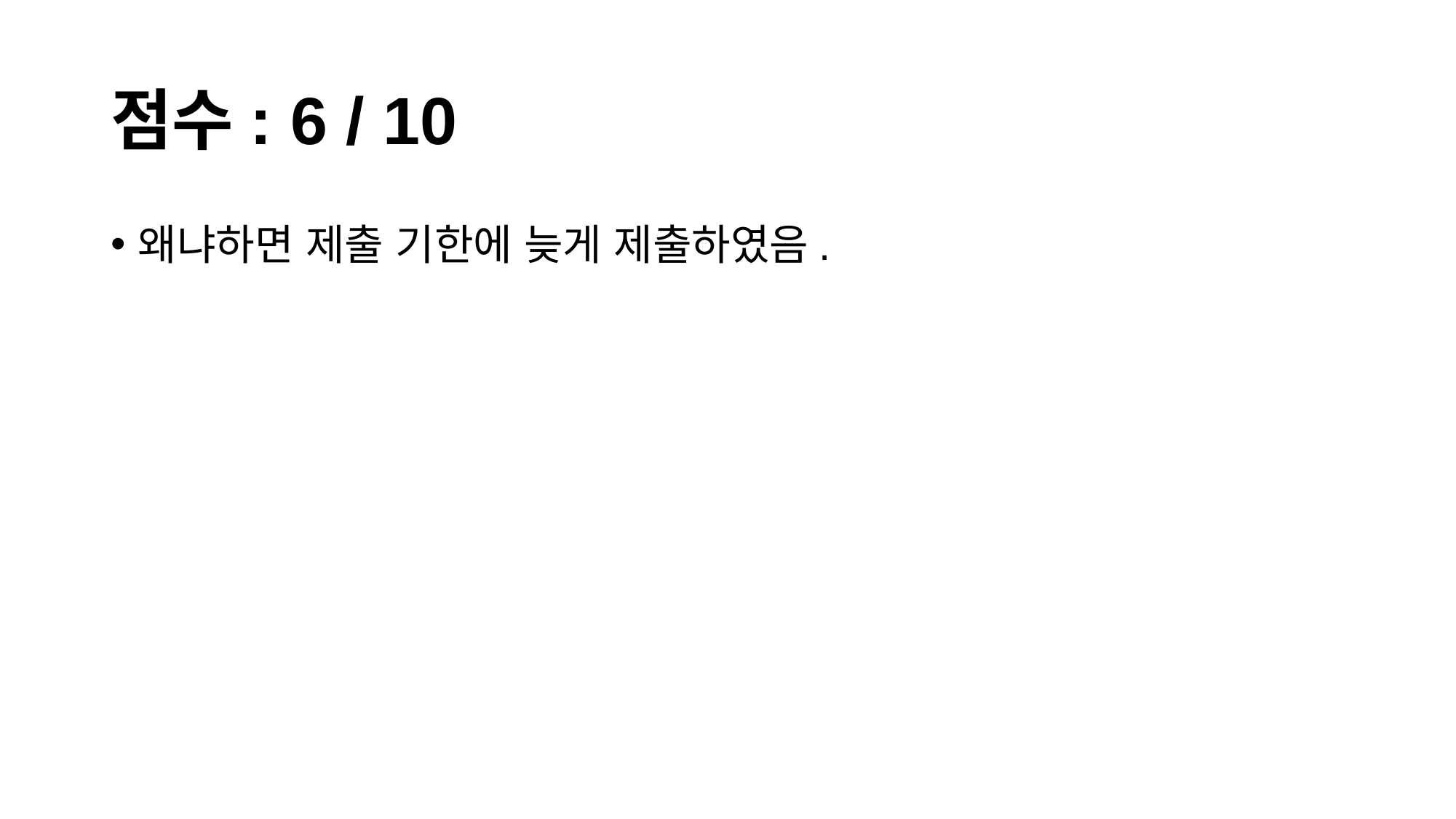

# 점수: 6 / 10
왜냐하면 제출 기한에 늦게 제출하였음.